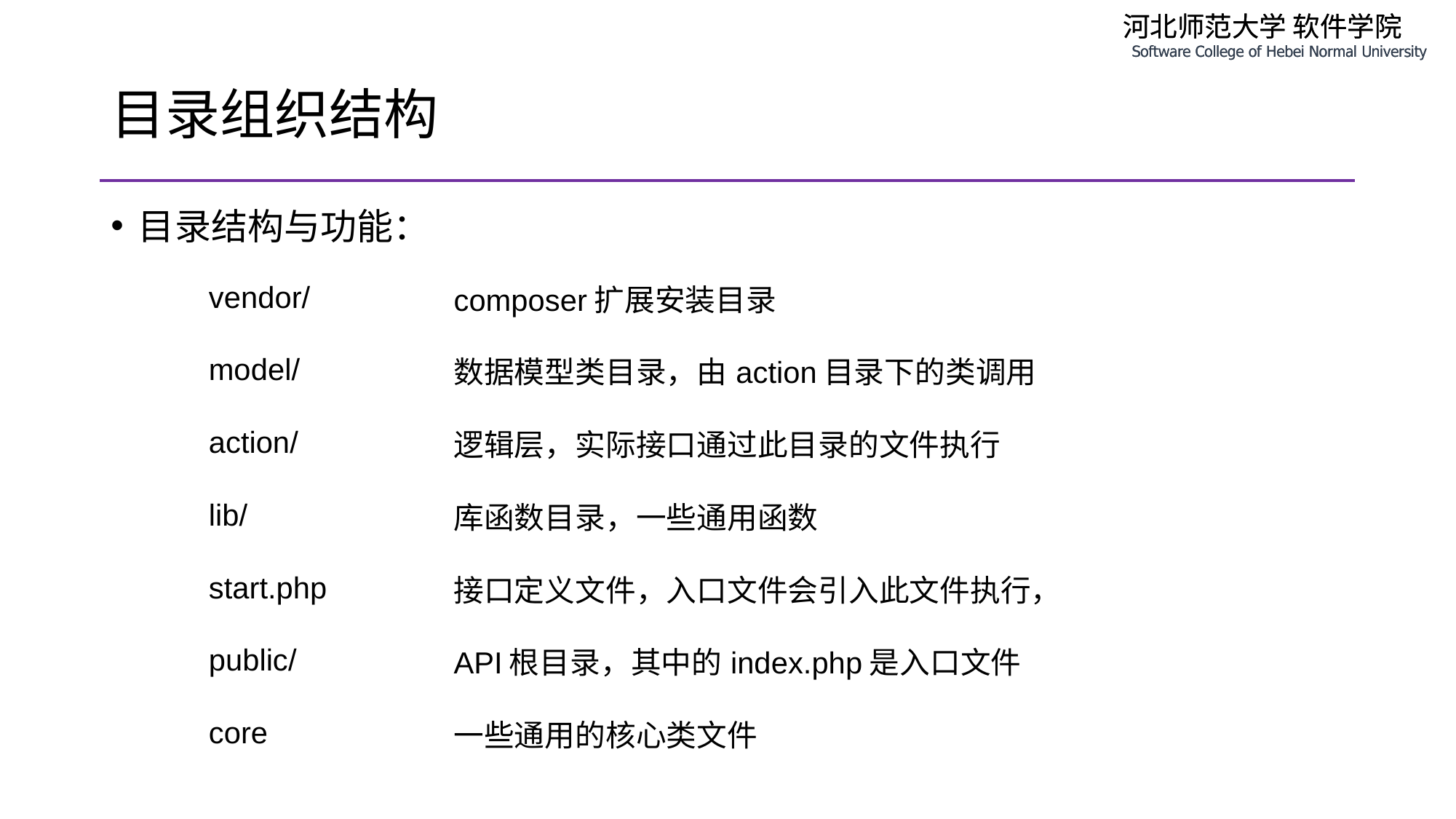

# 目录组织结构
目录结构与功能：

| vendor/ | composer扩展安装目录 |
| --- | --- |
| model/ | 数据模型类目录，由action目录下的类调用 |
| action/ | 逻辑层，实际接口通过此目录的文件执行 |
| lib/ | 库函数目录，一些通用函数 |
| start.php | 接口定义文件，入口文件会引入此文件执行， |
| public/ | API根目录，其中的index.php是入口文件 |
| core | 一些通用的核心类文件 |